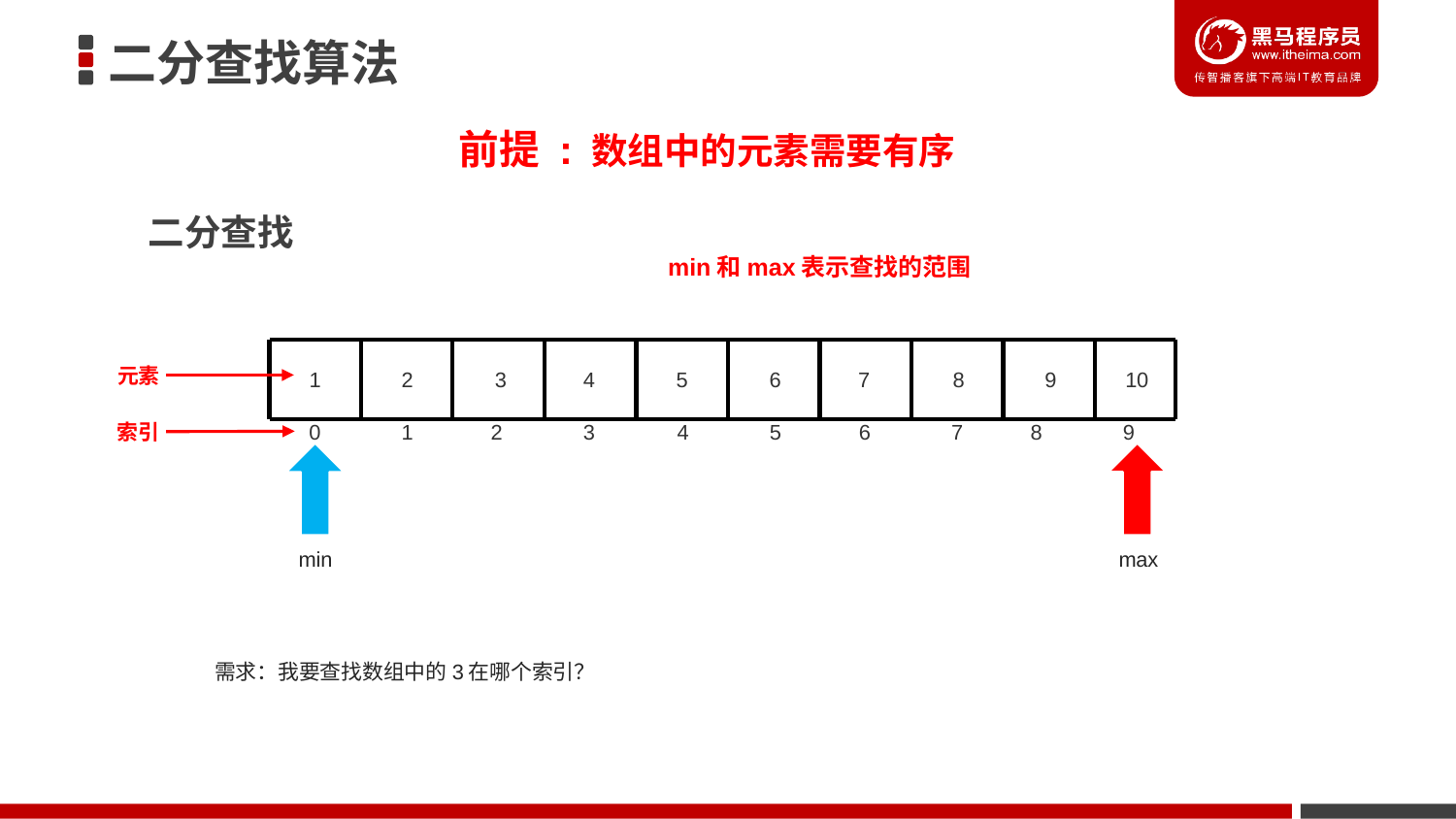

二分查找算法
前提 : 数组中的元素需要有序
二分查找
min和max表示查找的范围
元素
1
2
3
4
5
6
7
8
9
10
0
1
2
3
4
5
6
7
8
9
索引

min
max
需求：我要查找数组中的3在哪个索引？